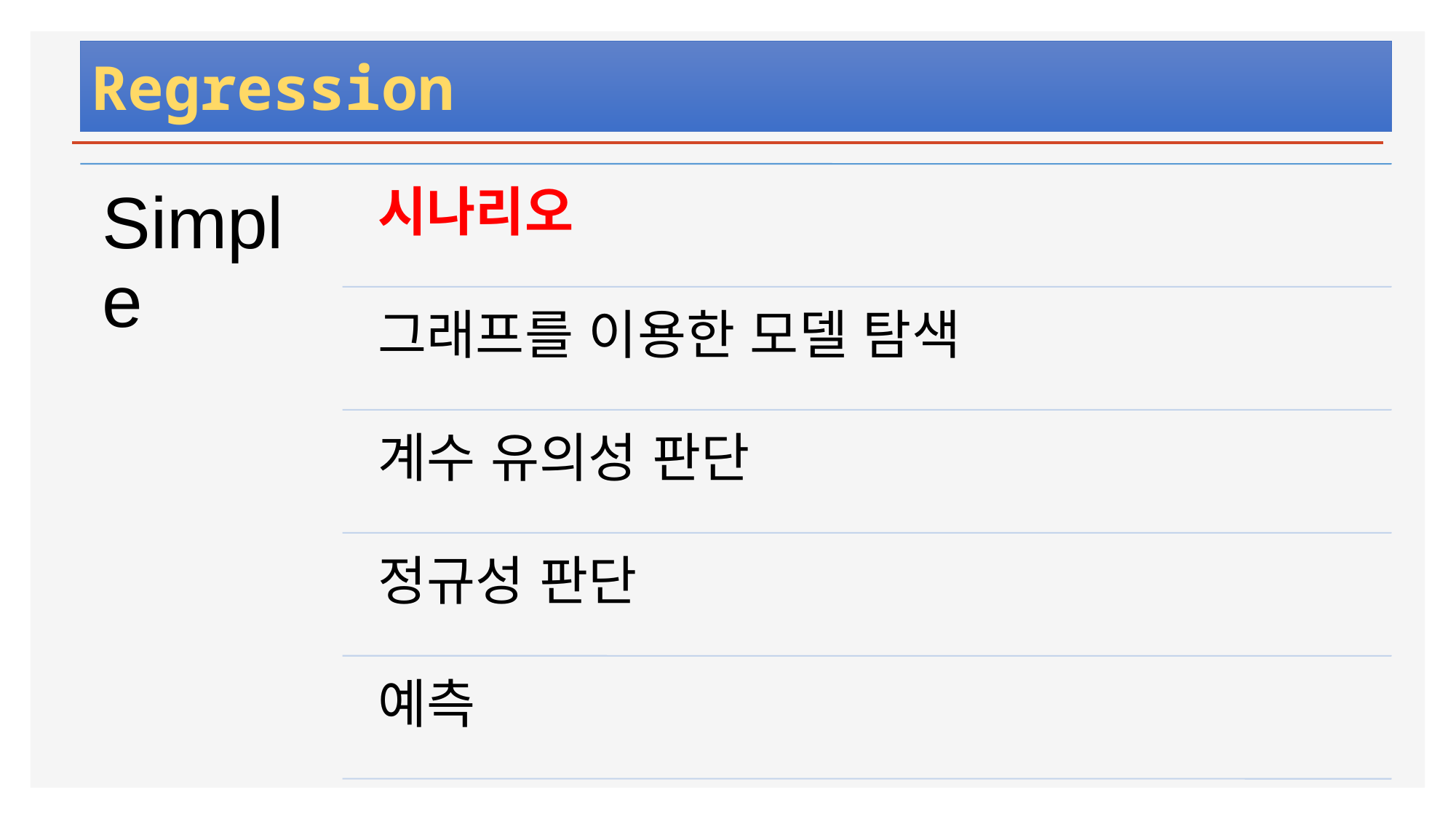

Regression
Simple
시나리오
그래프를 이용한 모델 탐색
계수 유의성 판단
정규성 판단
예측